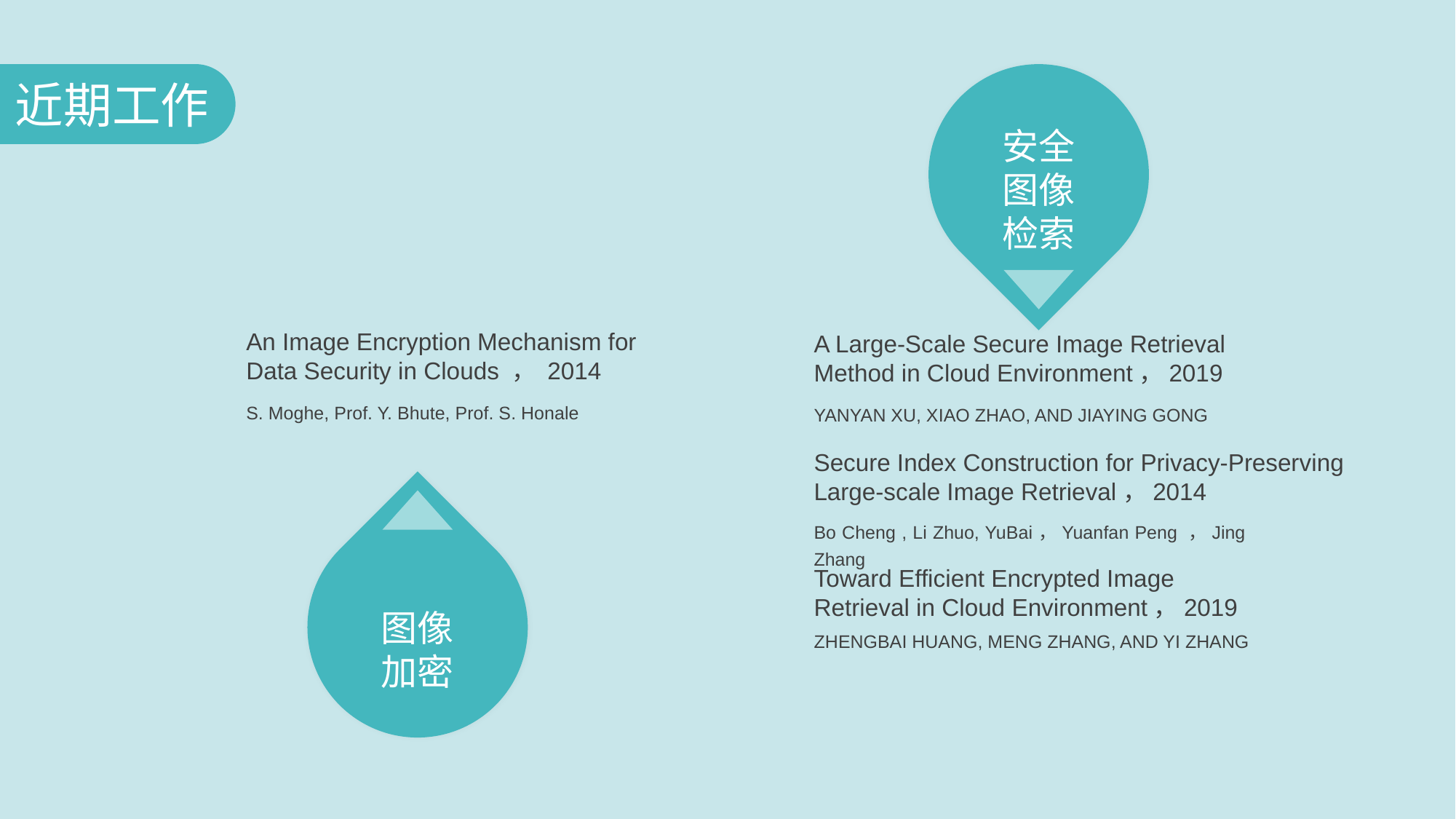

近期工作
安全图像检索

An Image Encryption Mechanism for Data Security in Clouds ， 2014
S. Moghe, Prof. Y. Bhute, Prof. S. Honale
A Large-Scale Secure Image Retrieval
Method in Cloud Environment，2019
YANYAN XU, XIAO ZHAO, AND JIAYING GONG
Secure Index Construction for Privacy-Preserving
Large-scale Image Retrieval，2014

图像加密
Bo Cheng , Li Zhuo, YuBai，Yuanfan Peng ，Jing Zhang
Toward Efficient Encrypted Image
Retrieval in Cloud Environment，2019
ZHENGBAI HUANG, MENG ZHANG, AND YI ZHANG